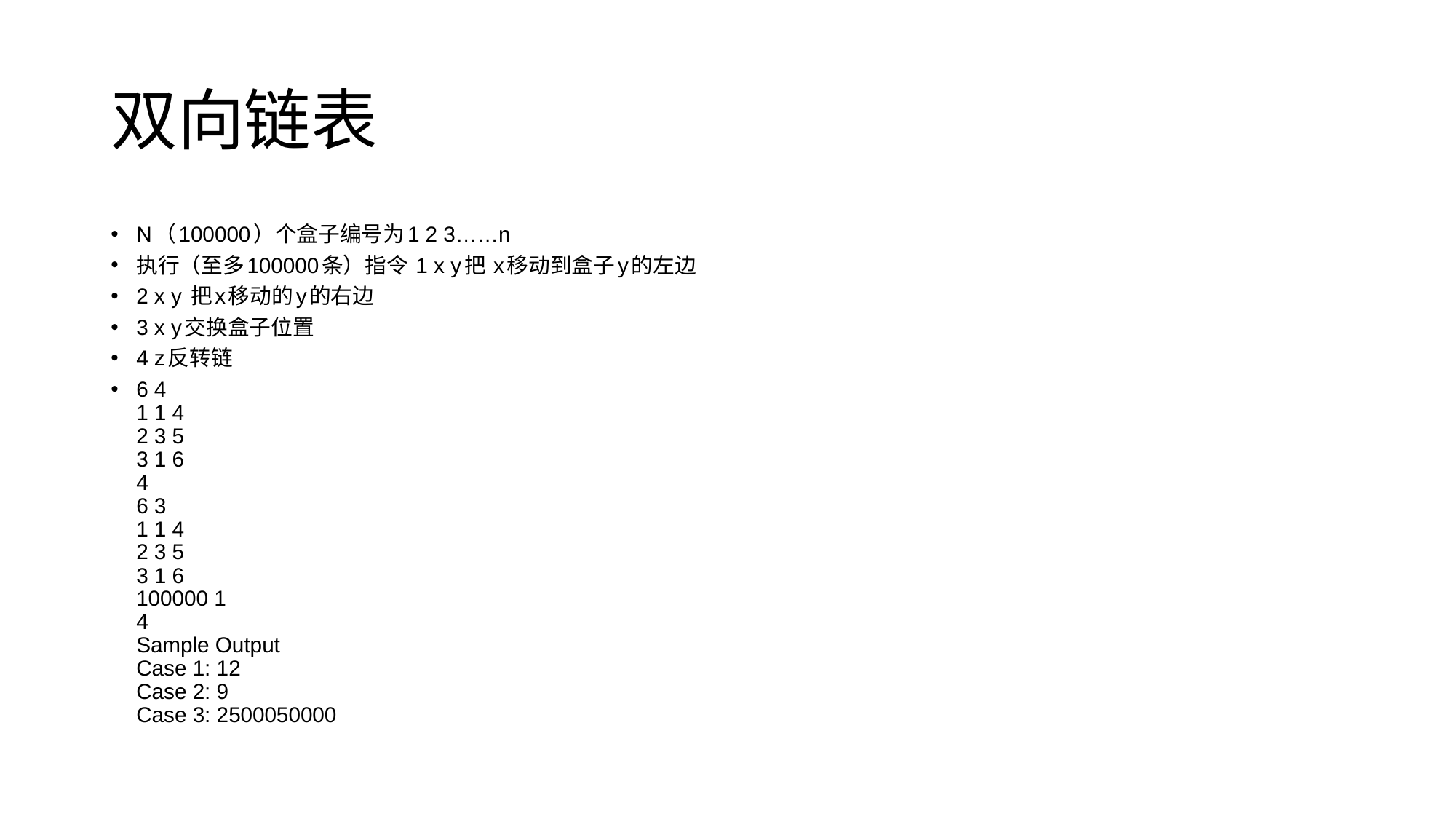

# 双向链表
N（100000）个盒子编号为1 2 3……n
执行（至多100000条）指令 1 x y把 x移动到盒子y的左边
2 x y 把x移动的y的右边
3 x y交换盒子位置
4 z反转链
6 4
1 1 4
2 3 5
3 1 6
4
6 3
1 1 4
2 3 5
3 1 6
100000 1
4
Sample Output
Case 1: 12
Case 2: 9
Case 3: 2500050000